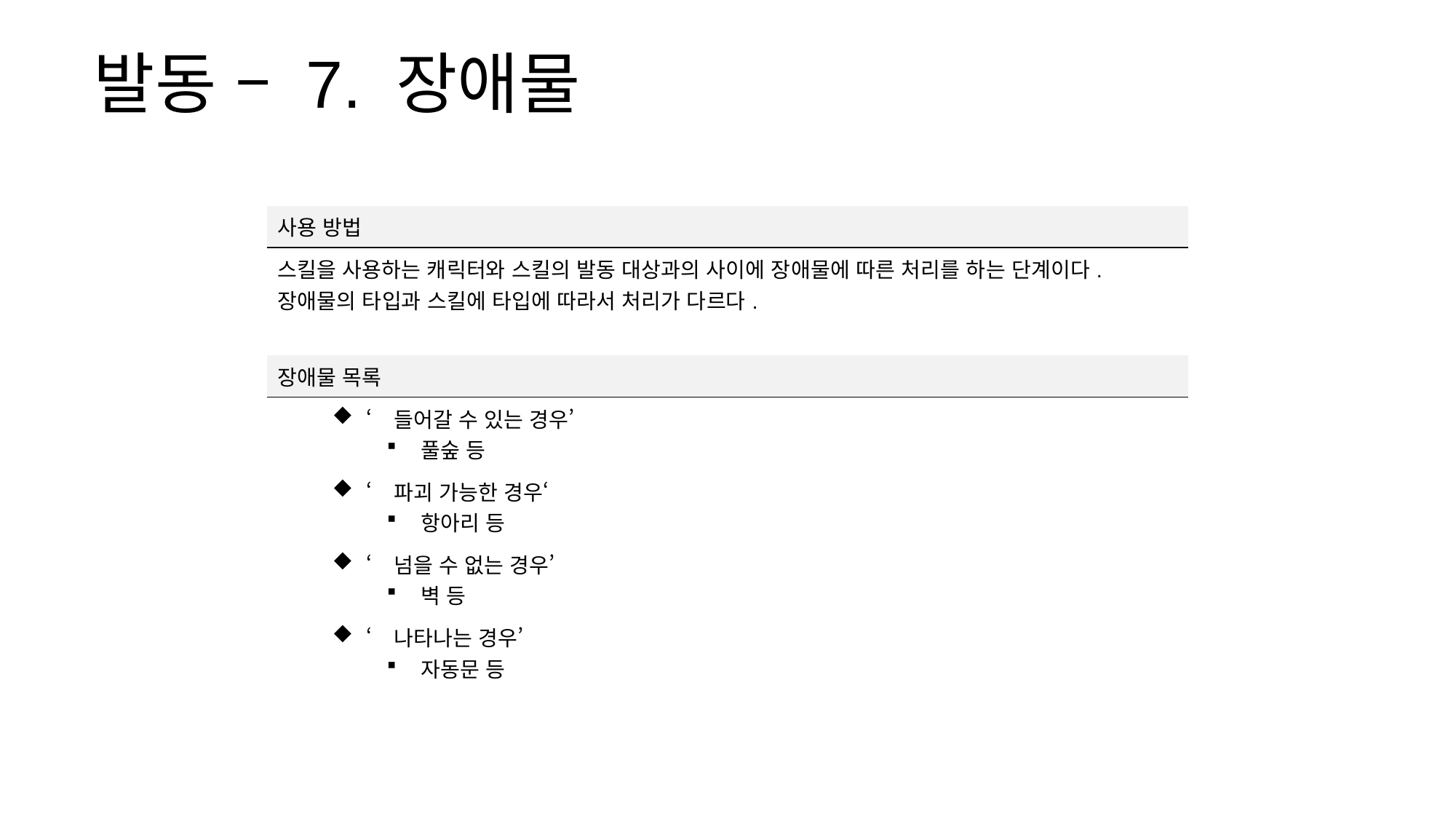

발동 – 7. 장애물
| 사용 방법 |
| --- |
| 스킬을 사용하는 캐릭터와 스킬의 발동 대상과의 사이에 장애물에 따른 처리를 하는 단계이다. 장애물의 타입과 스킬에 타입에 따라서 처리가 다르다. |
|  |
| 장애물 목록 |
| ‘들어갈 수 있는 경우’ 풀숲 등 |
| ‘파괴 가능한 경우‘ 항아리 등 |
| ‘넘을 수 없는 경우’ 벽 등 |
| ‘나타나는 경우’ 자동문 등 |